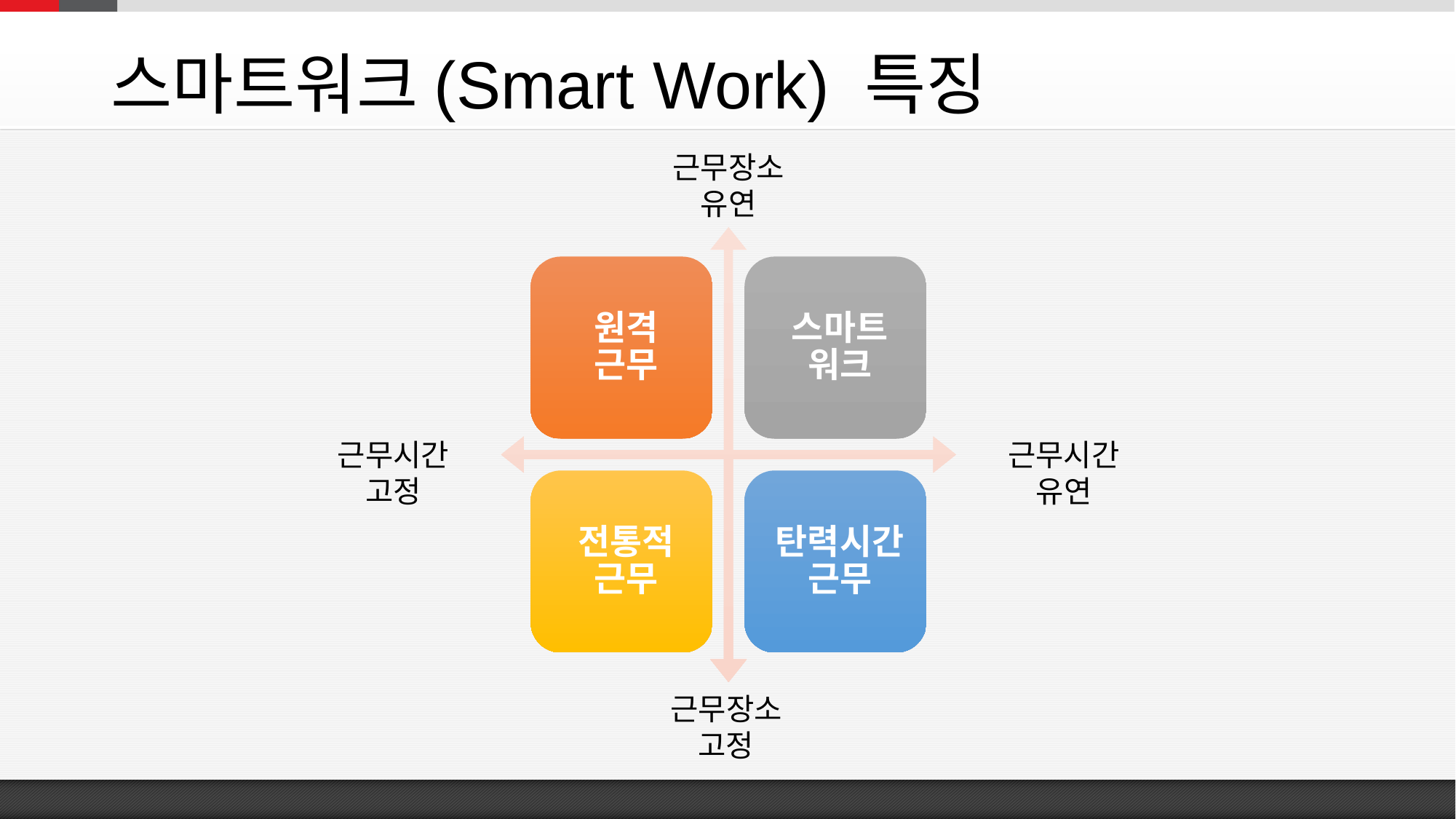

# 스마트워크(Smart Work) 특징
근무장소
유연
원격
근무
스마트
워크
전통적
근무
탄력시간
근무
근무시간
고정
근무시간
유연
근무장소
고정